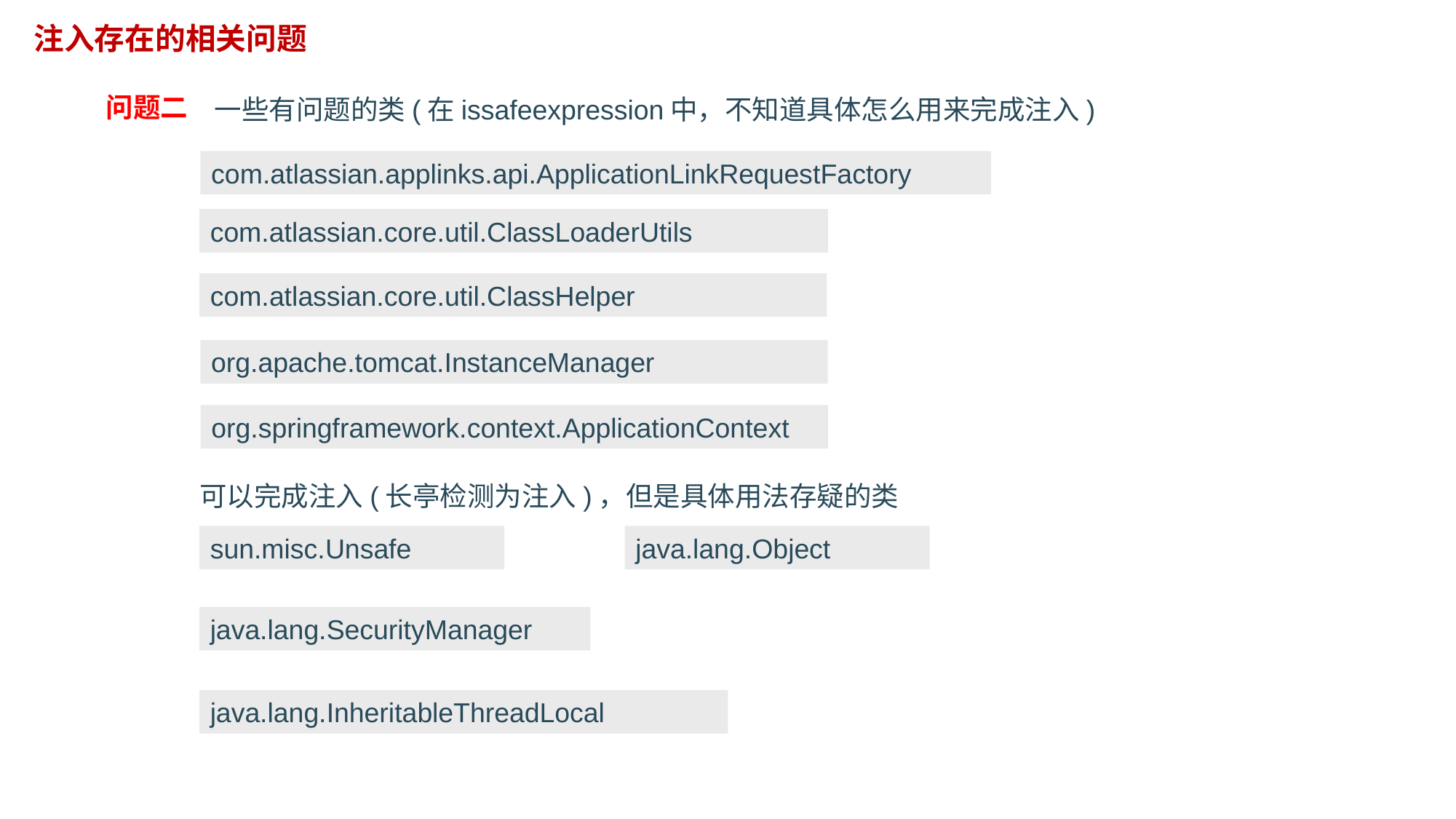

注入存在的相关问题
问题二

一些有问题的类(在issafeexpression中，不知道具体怎么用来完成注入)
com.atlassian.applinks.api.ApplicationLinkRequestFactory
com.atlassian.core.util.ClassLoaderUtils
com.atlassian.core.util.ClassHelper
org.apache.tomcat.InstanceManager
org.springframework.context.ApplicationContext
可以完成注入(长亭检测为注入)，但是具体用法存疑的类
sun.misc.Unsafe
java.lang.Object
java.lang.SecurityManager
java.lang.InheritableThreadLocal